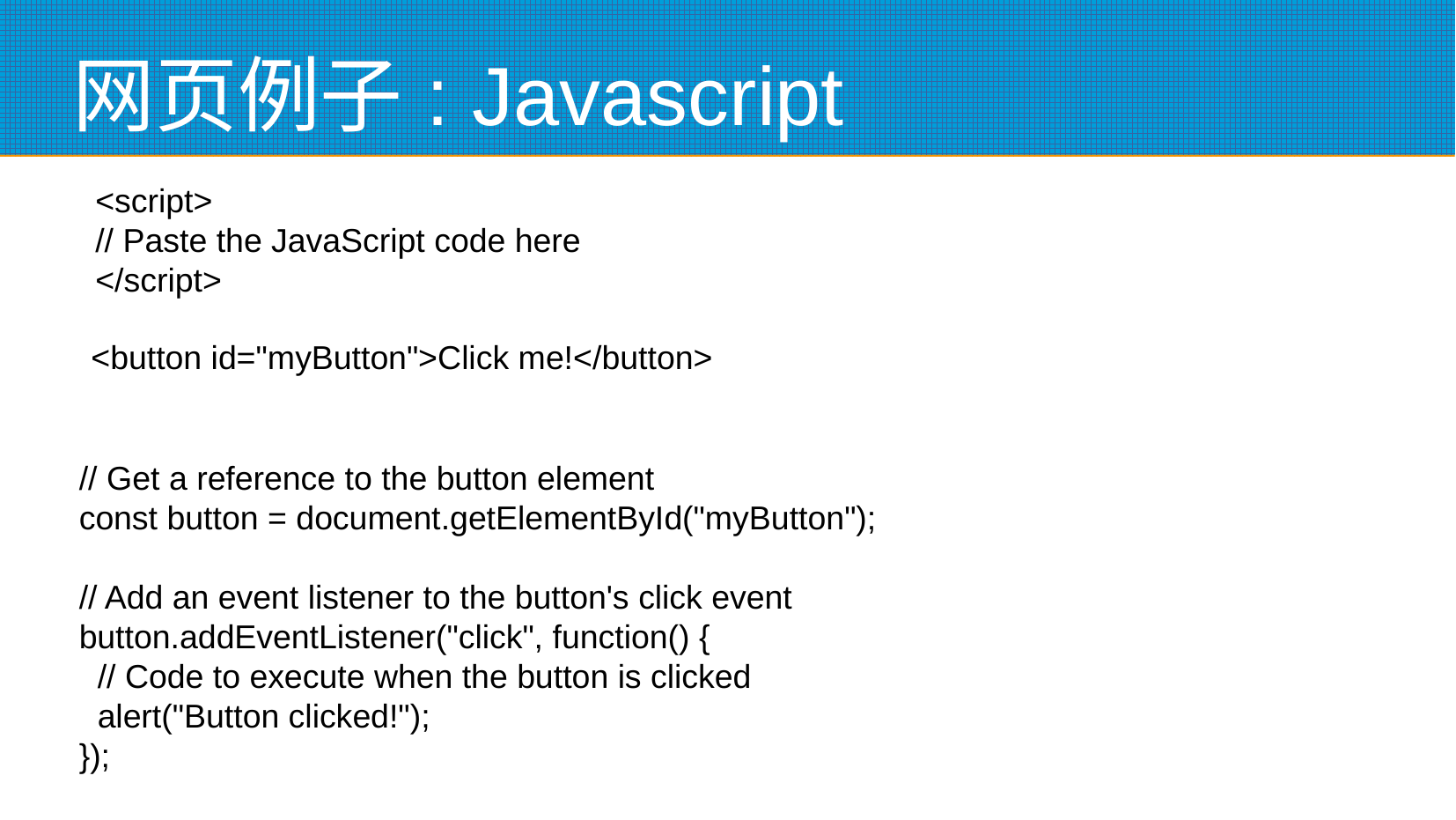

# 网页例子: Javascript
<script>
// Paste the JavaScript code here
</script>

<button id="myButton">Click me!</button>
// Get a reference to the button element
const button = document.getElementById("myButton");

// Add an event listener to the button's click event
button.addEventListener("click", function() {
  // Code to execute when the button is clicked
  alert("Button clicked!");
});